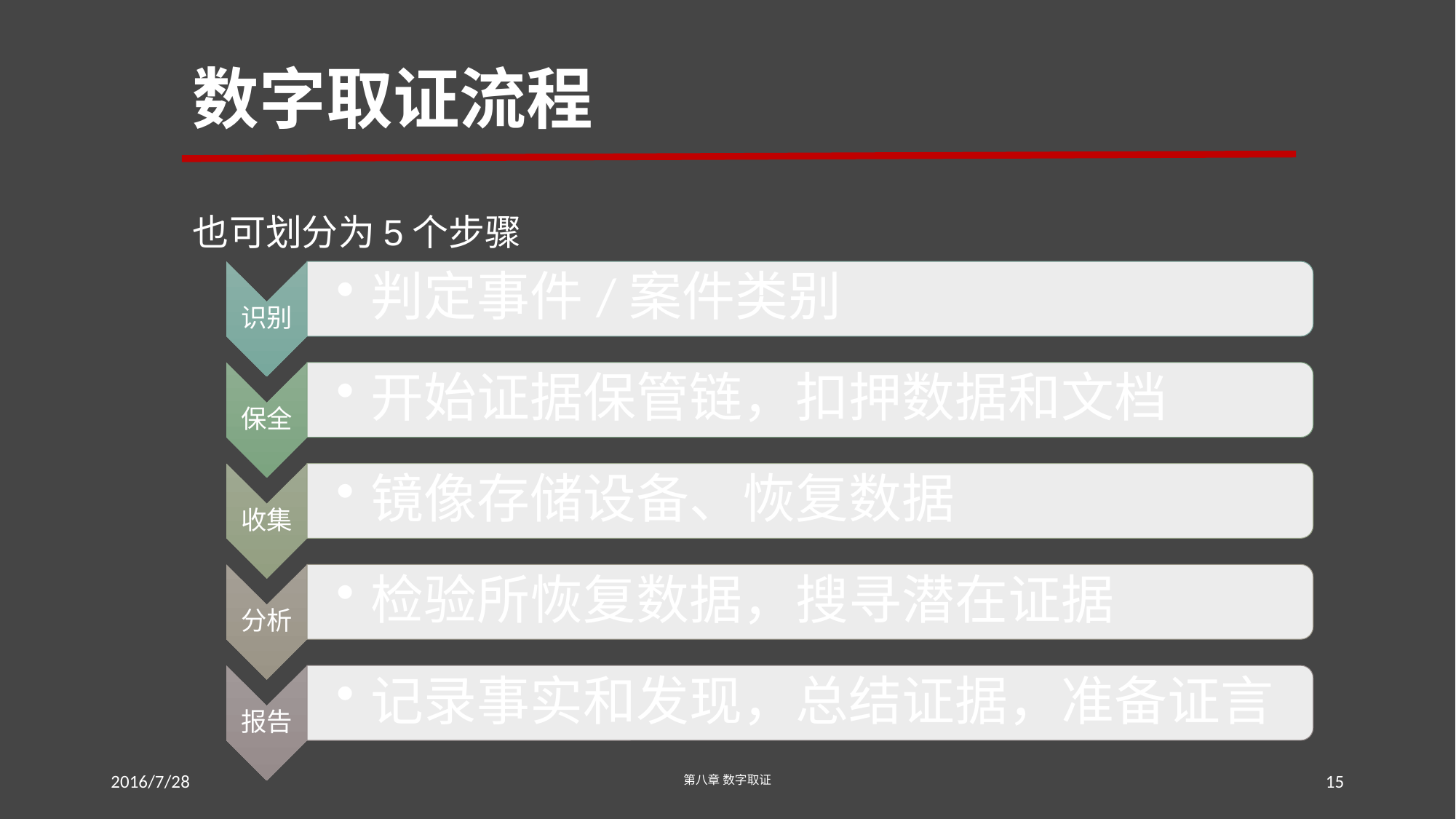

# 数字取证流程
也可划分为5个步骤
识别
判定事件/案件类别
保全
开始证据保管链，扣押数据和文档
收集
镜像存储设备、恢复数据
分析
检验所恢复数据，搜寻潜在证据
报告
记录事实和发现，总结证据，准备证言
2016/7/28
第八章 数字取证
15